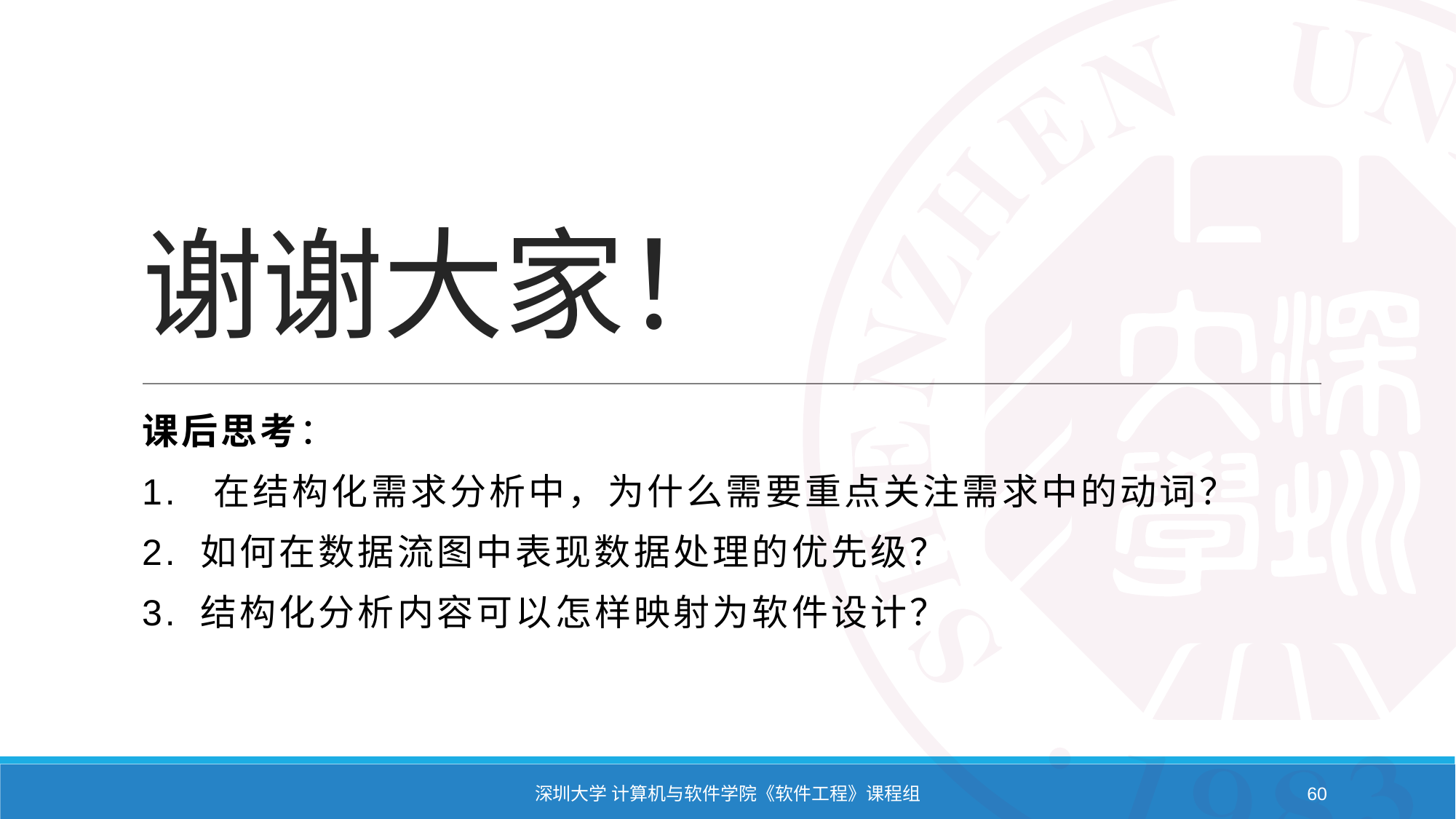

# 谢谢大家！
课后思考：
1.  在结构化需求分析中，为什么需要重点关注需求中的动词？
2. 如何在数据流图中表现数据处理的优先级？
3. 结构化分析内容可以怎样映射为软件设计？
深圳大学 计算机与软件学院《软件工程》课程组
60